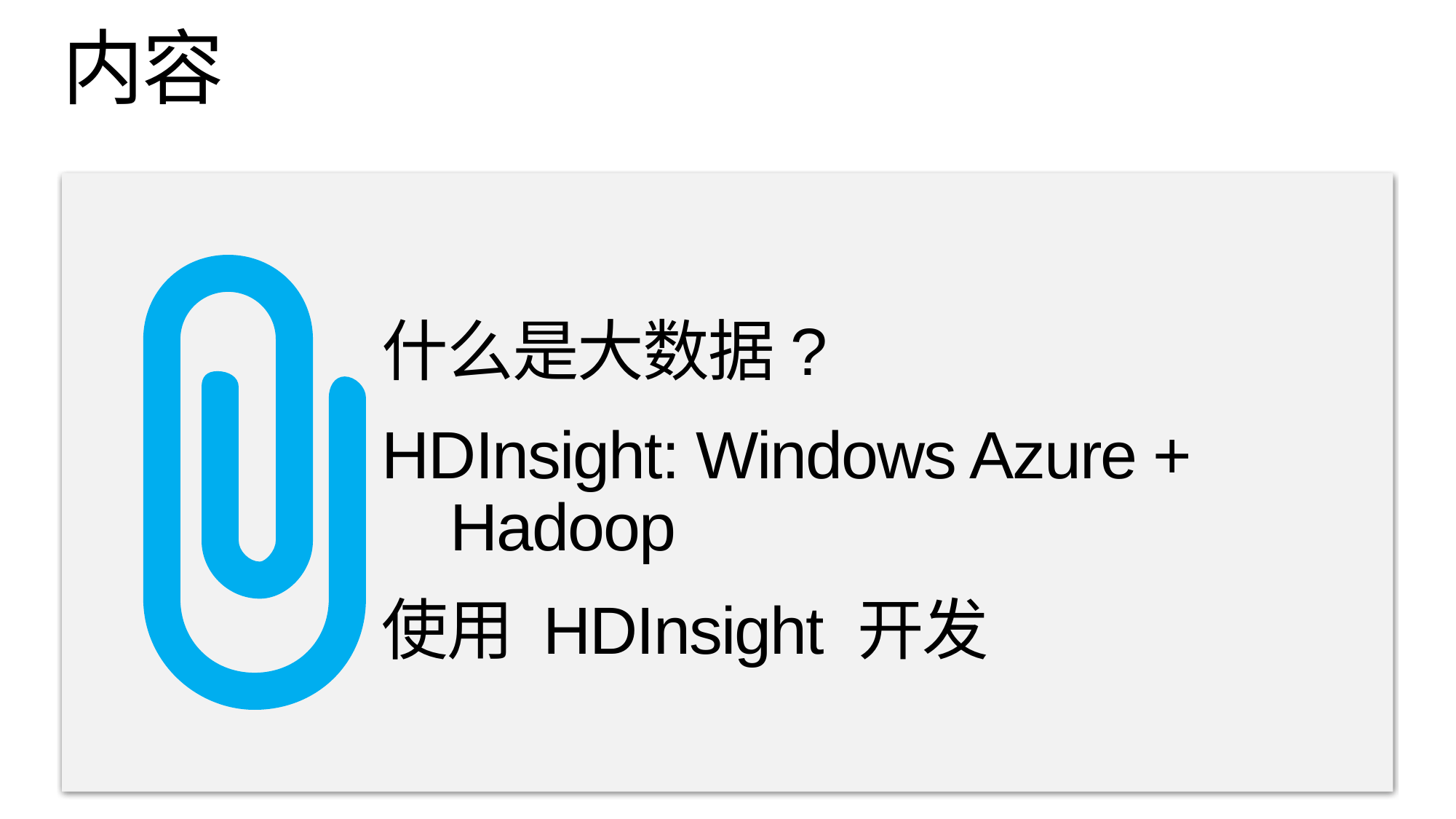

# 内容
什么是大数据?
HDInsight: Windows Azure + Hadoop
使用 HDInsight 开发